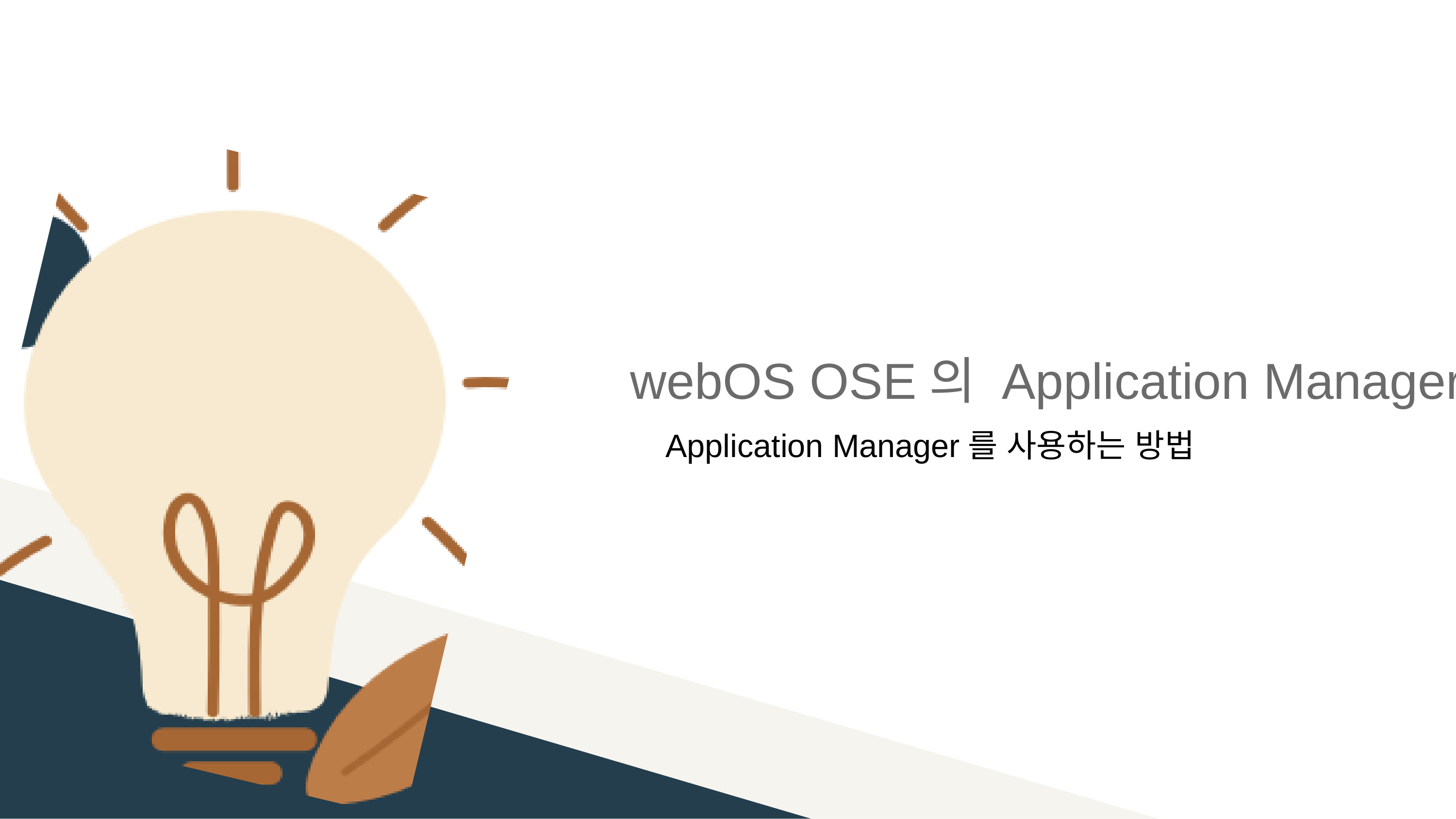

webOS OSE의 Application Manager
Application Manager를 사용하는 방법